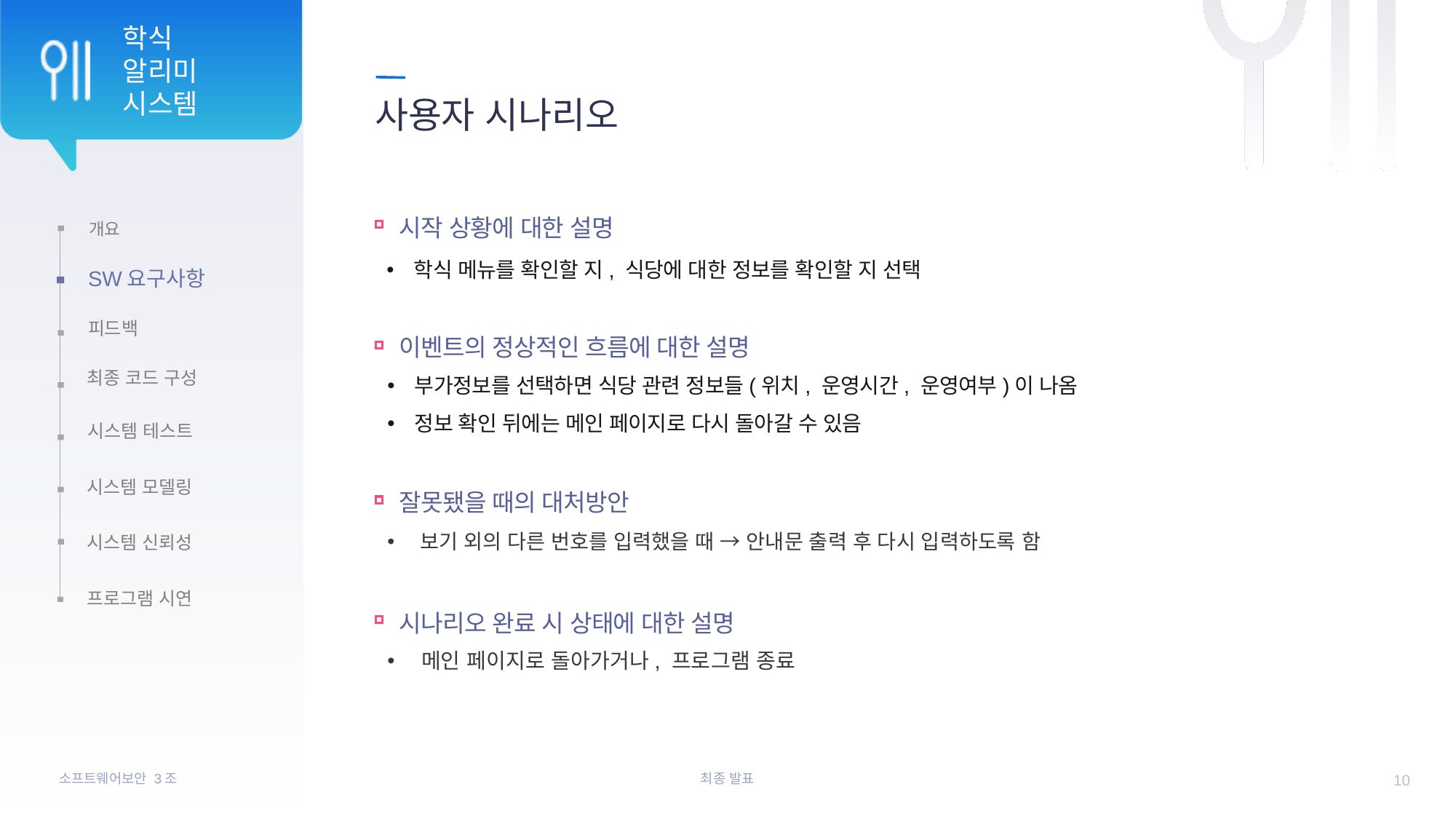

# 사용자 시나리오
시작 상황에 대한 설명

학식 메뉴를 확인할 지, 식당에 대한 정보를 확인할 지 선택

이벤트의 정상적인 흐름에 대한 설명

부가정보를 선택하면 식당 관련 정보들(위치, 운영시간, 운영여부)이 나옴
정보 확인 뒤에는 메인 페이지로 다시 돌아갈 수 있음
잘못됐을 때의 대처방안

보기 외의 다른 번호를 입력했을 때 → 안내문 출력 후 다시 입력하도록 함
시나리오 완료 시 상태에 대한 설명

메인 페이지로 돌아가거나, 프로그램 종료
10